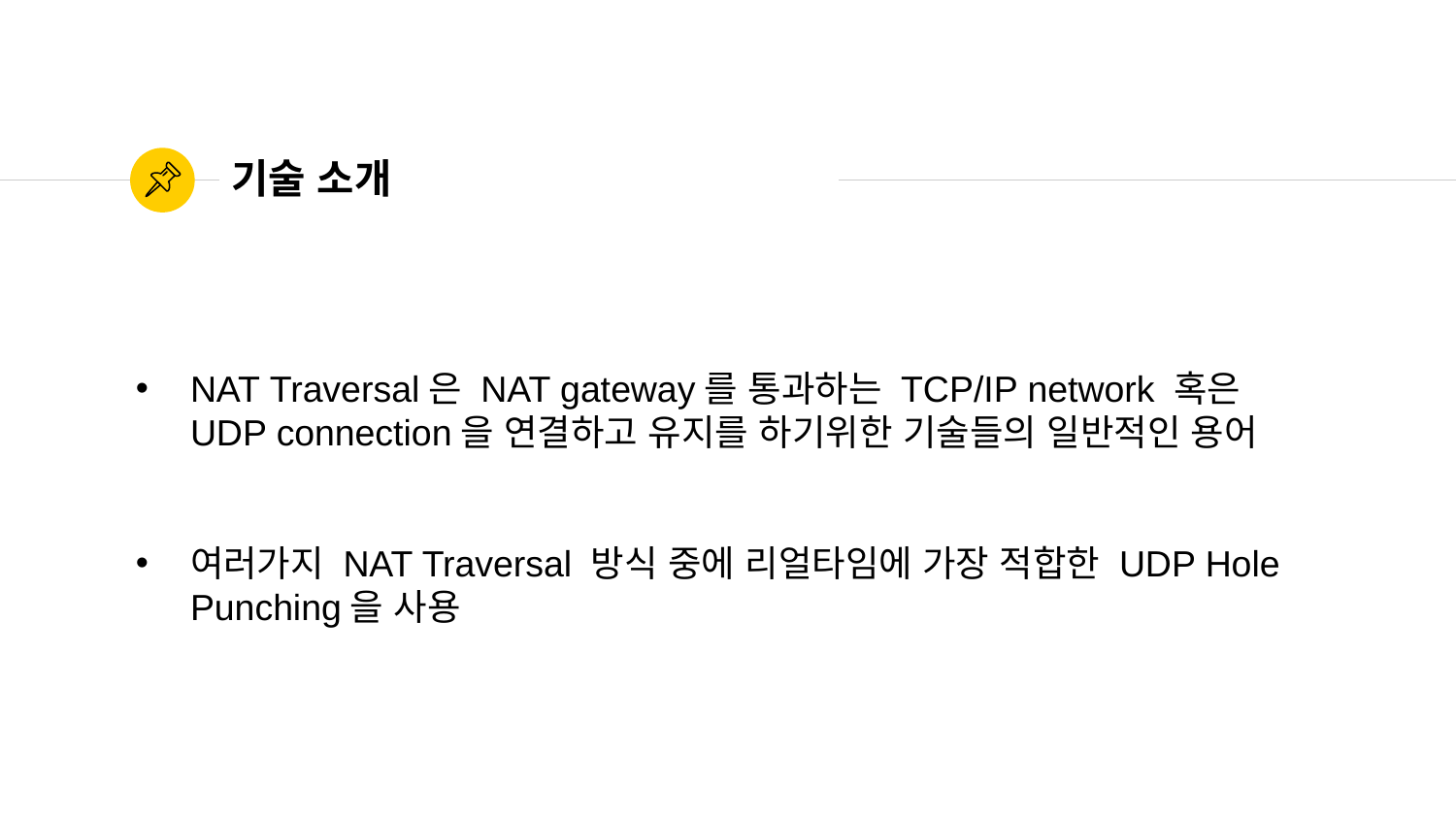

# 기술 소개

NAT Traversal은 NAT gateway를 통과하는 TCP/IP network 혹은 UDP connection을 연결하고 유지를 하기위한 기술들의 일반적인 용어

여러가지 NAT Traversal 방식 중에 리얼타임에 가장 적합한 UDP Hole Punching을 사용